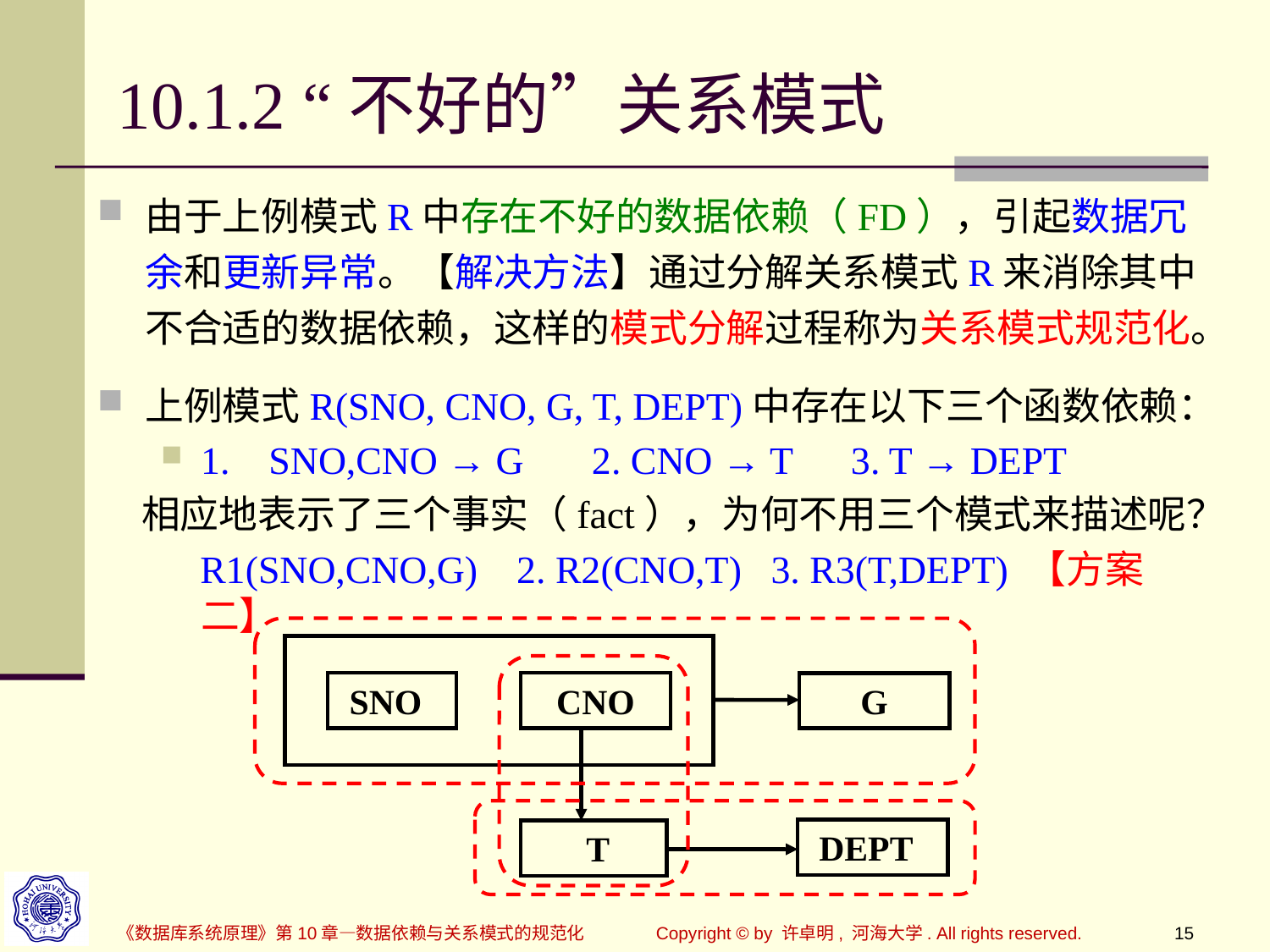

# 10.1.2 “不好的”关系模式
由于上例模式R中存在不好的数据依赖（FD），引起数据冗余和更新异常。【解决方法】通过分解关系模式R来消除其中不合适的数据依赖，这样的模式分解过程称为关系模式规范化。
上例模式R(SNO, CNO, G, T, DEPT)中存在以下三个函数依赖：
1.    SNO,CNO → G       2. CNO → T      3. T → DEPT
    相应地表示了三个事实（fact），为何不用三个模式来描述呢？
    R1(SNO,CNO,G)    2. R2(CNO,T)   3. R3(T,DEPT) 【方案二】

 SNO
CNO
G

 DEPT
 T

《数据库系统原理》第10章—数据依赖与关系模式的规范化
Copyright © by 许卓明, 河海大学. All rights reserved.
15